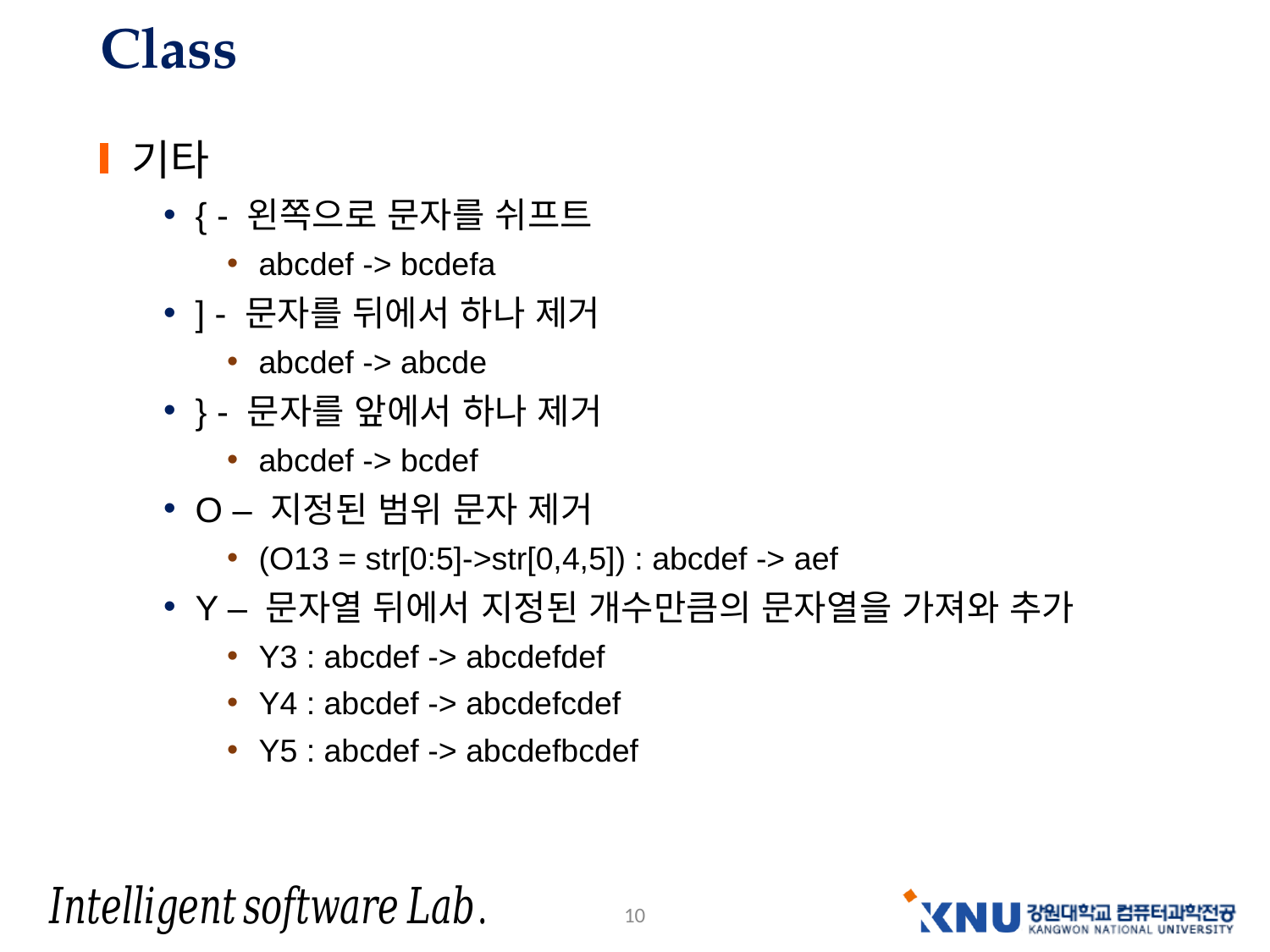

# Class
기타
{ - 왼쪽으로 문자를 쉬프트
abcdef -> bcdefa
] - 문자를 뒤에서 하나 제거
abcdef -> abcde
} - 문자를 앞에서 하나 제거
abcdef -> bcdef
O – 지정된 범위 문자 제거
(O13 = str[0:5]->str[0,4,5]) : abcdef -> aef
Y – 문자열 뒤에서 지정된 개수만큼의 문자열을 가져와 추가
Y3 : abcdef -> abcdefdef
Y4 : abcdef -> abcdefcdef
Y5 : abcdef -> abcdefbcdef